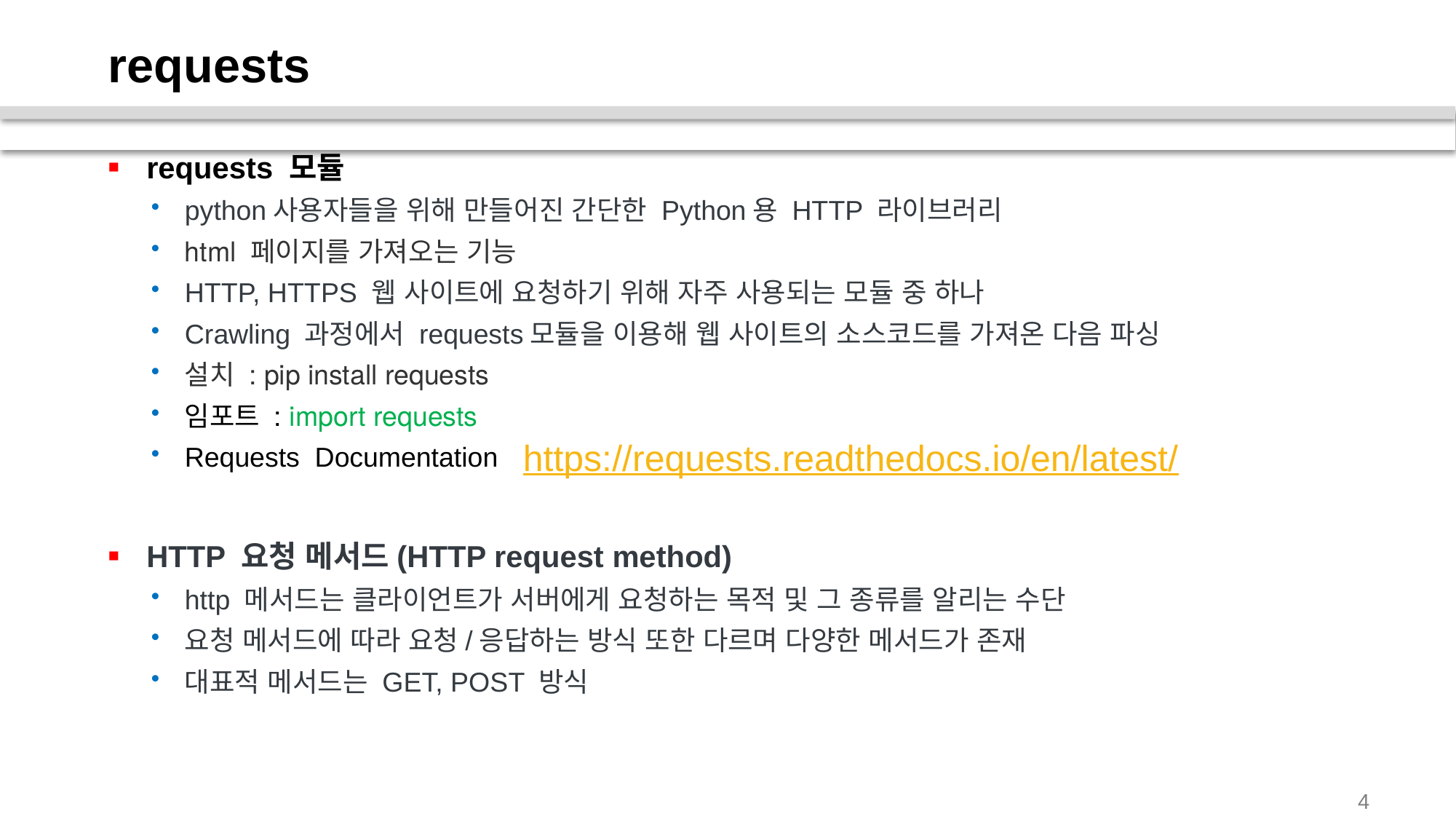

# requests
requests 모듈
python사용자들을 위해 만들어진 간단한 Python용 HTTP 라이브러리
html 페이지를 가져오는 기능
HTTP, HTTPS 웹 사이트에 요청하기 위해 자주 사용되는 모듈 중 하나
Crawling 과정에서 requests모듈을 이용해 웹 사이트의 소스코드를 가져온 다음 파싱
설치 : pip install requests
임포트 : import requests
Requests  Documentation

HTTP 요청 메서드(HTTP request method)
http 메서드는 클라이언트가 서버에게 요청하는 목적 및 그 종류를 알리는 수단
요청 메서드에 따라 요청/응답하는 방식 또한 다르며 다양한 메서드가 존재
대표적 메서드는 GET, POST 방식

https://requests.readthedocs.io/en/latest/